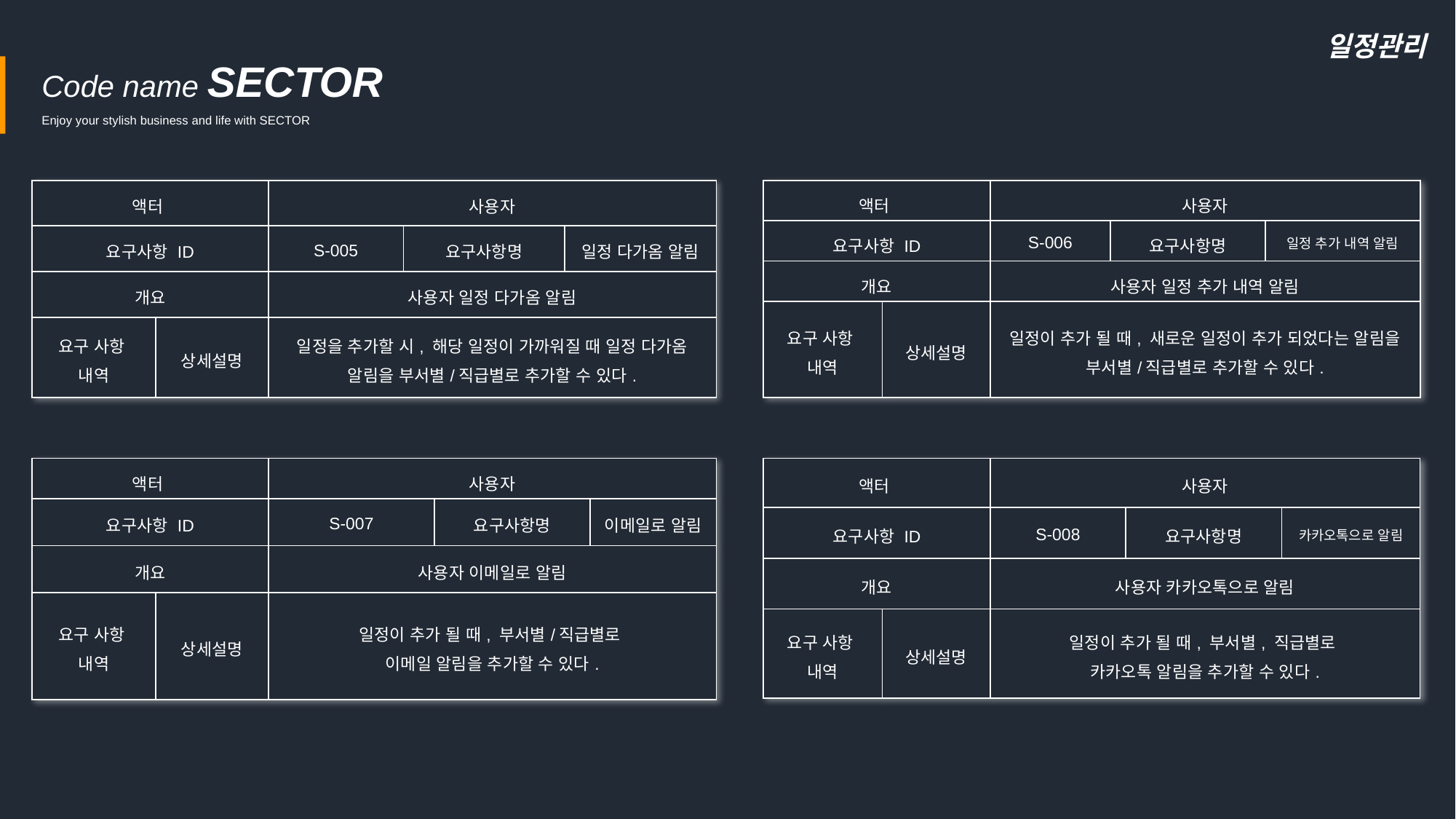

Code name SECTOR
Enjoy your stylish business and life with SECTOR
일정관리

| 액터 |  | 사용자 |  |  |
| --- | --- | --- | --- | --- |
| 요구사항 ID |  | S-005 | 요구사항명 | 일정 다가옴 알림 |
| 개요 |  | 사용자 일정 다가옴 알림 |  |  |
| 요구 사항 내역 | 상세설명 | 일정을 추가할 시, 해당 일정이 가까워질 때 일정 다가옴 알림을 부서별/직급별로 추가할 수 있다. |  |  |
| 액터 |  | 사용자 |  |  |
| --- | --- | --- | --- | --- |
| 요구사항 ID |  | S-006 | 요구사항명 | 일정 추가 내역 알림 |
| 개요 |  | 사용자 일정 추가 내역 알림 |  |  |
| 요구 사항 내역 | 상세설명 | 일정이 추가 될 때, 새로운 일정이 추가 되었다는 알림을 부서별/직급별로 추가할 수 있다. |  |  |
| 액터 |  | 사용자 |  |  |
| --- | --- | --- | --- | --- |
| 요구사항 ID |  | S-007 | 요구사항명 | 이메일로 알림 |
| 개요 |  | 사용자 이메일로 알림 |  |  |
| 요구 사항 내역 | 상세설명 | 일정이 추가 될 때, 부서별/직급별로 이메일 알림을 추가할 수 있다. |  |  |
| 액터 |  | 사용자 |  |  |
| --- | --- | --- | --- | --- |
| 요구사항 ID |  | S-008 | 요구사항명 | 카카오톡으로 알림 |
| 개요 |  | 사용자 카카오톡으로 알림 |  |  |
| 요구 사항 내역 | 상세설명 | 일정이 추가 될 때, 부서별, 직급별로 카카오톡 알림을 추가할 수 있다. |  |  |